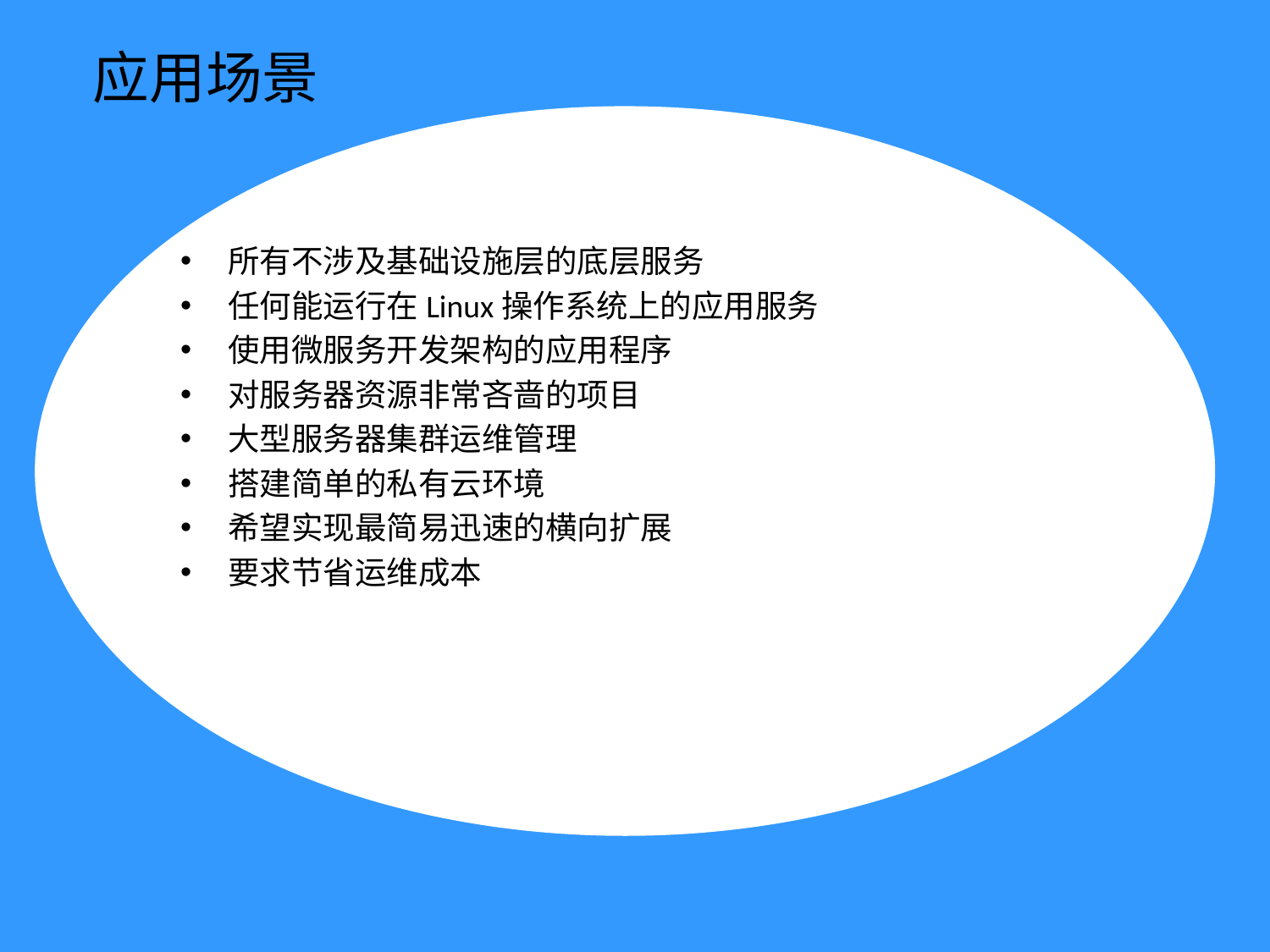

# 应用场景
所有不涉及基础设施层的底层服务
任何能运行在Linux操作系统上的应用服务
使用微服务开发架构的应用程序
对服务器资源非常吝啬的项目
大型服务器集群运维管理
搭建简单的私有云环境
希望实现最简易迅速的横向扩展
要求节省运维成本